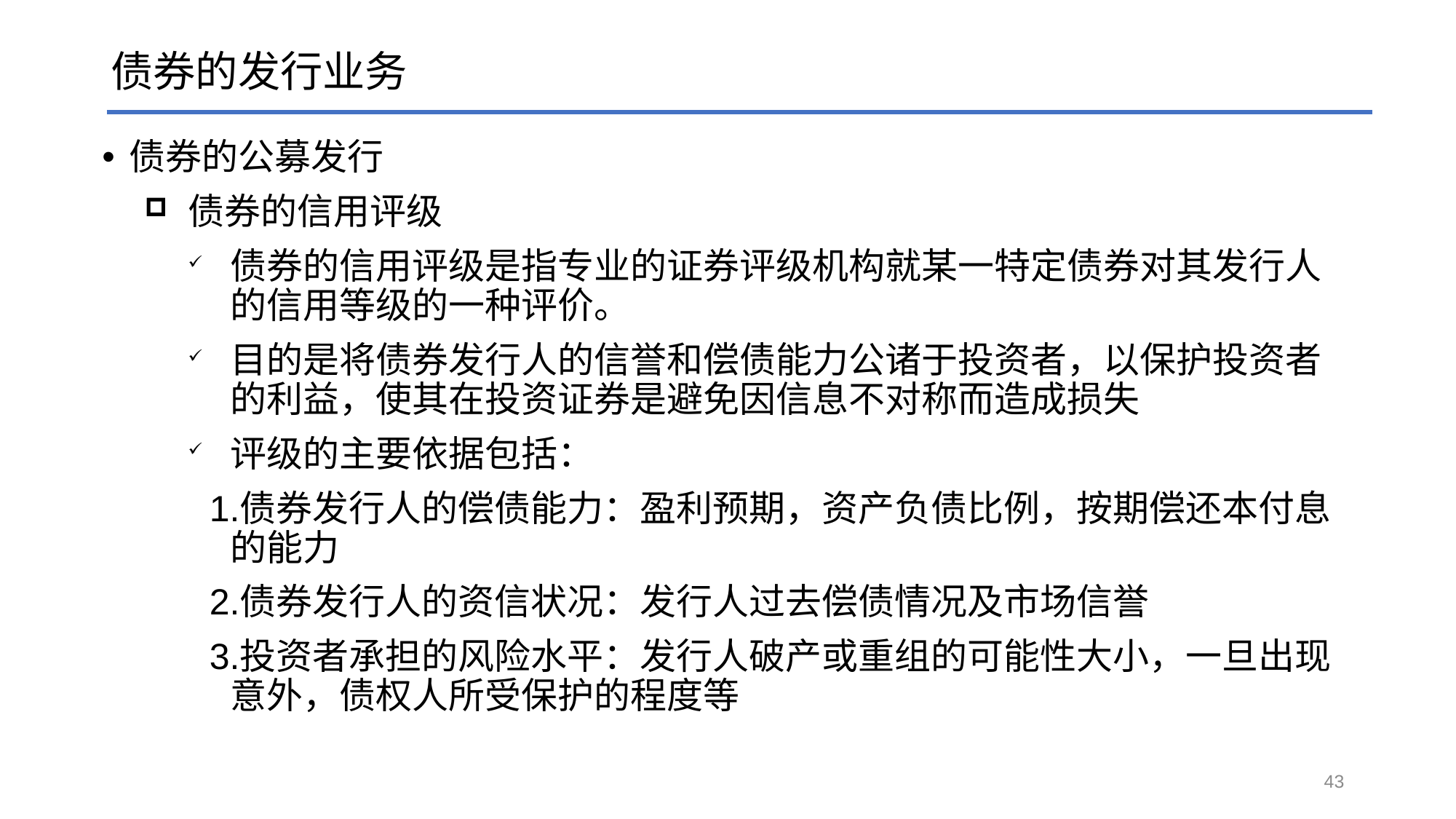

# 债券的发行业务
债券的公募发行
债券的信用评级
债券的信用评级是指专业的证券评级机构就某一特定债券对其发行人的信用等级的一种评价。
目的是将债券发行人的信誉和偿债能力公诸于投资者，以保护投资者的利益，使其在投资证券是避免因信息不对称而造成损失
评级的主要依据包括：
债券发行人的偿债能力：盈利预期，资产负债比例，按期偿还本付息的能力
债券发行人的资信状况：发行人过去偿债情况及市场信誉
投资者承担的风险水平：发行人破产或重组的可能性大小，一旦出现意外，债权人所受保护的程度等
43